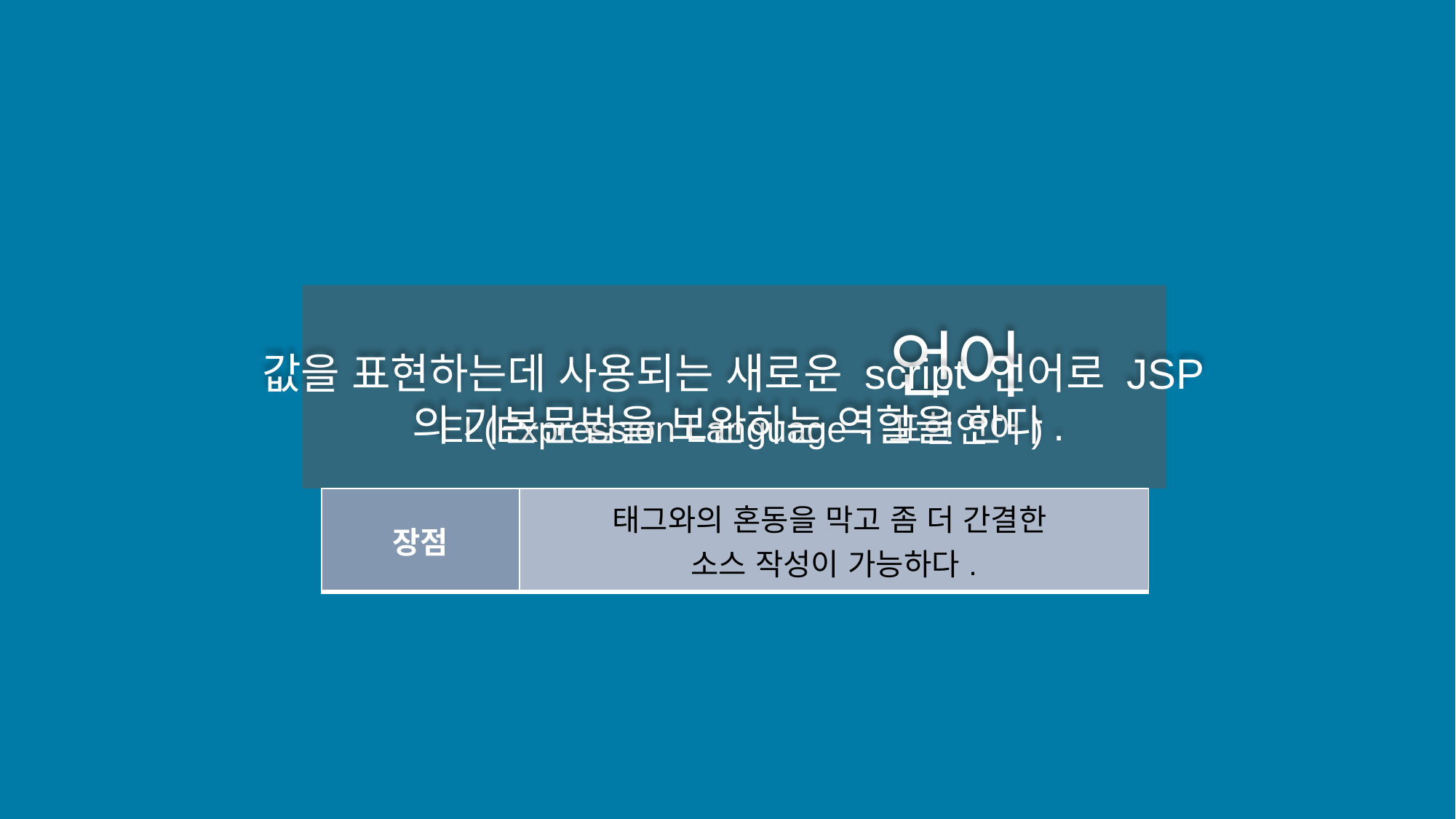

Expression 언어
EL(Expression Language · 표현언어)
값을 표현하는데 사용되는 새로운 script 언어로 JSP의 기본문법을 보완하는 역할을 한다.
| 장점 | 태그와의 혼동을 막고 좀 더 간결한 소스 작성이 가능하다. |
| --- | --- |